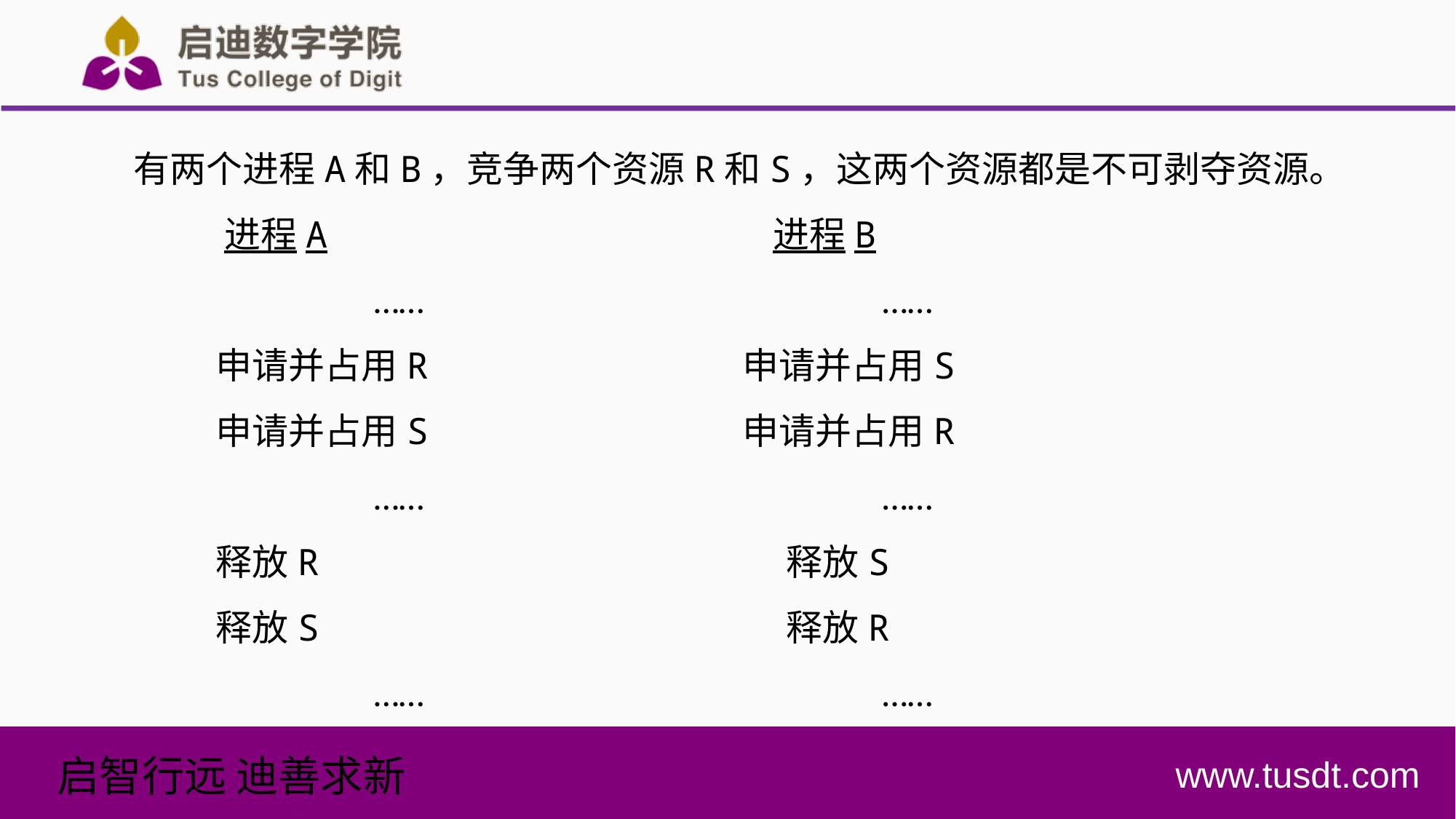

有两个进程A和B，竞争两个资源R和S，这两个资源都是不可剥夺资源。
          进程A                    进程B
           ……                     ……
         申请并占用R              申请并占用S
         申请并占用S              申请并占用R
           ……                     ……
         释放R                     释放S
         释放S                     释放R
           ……                     ……